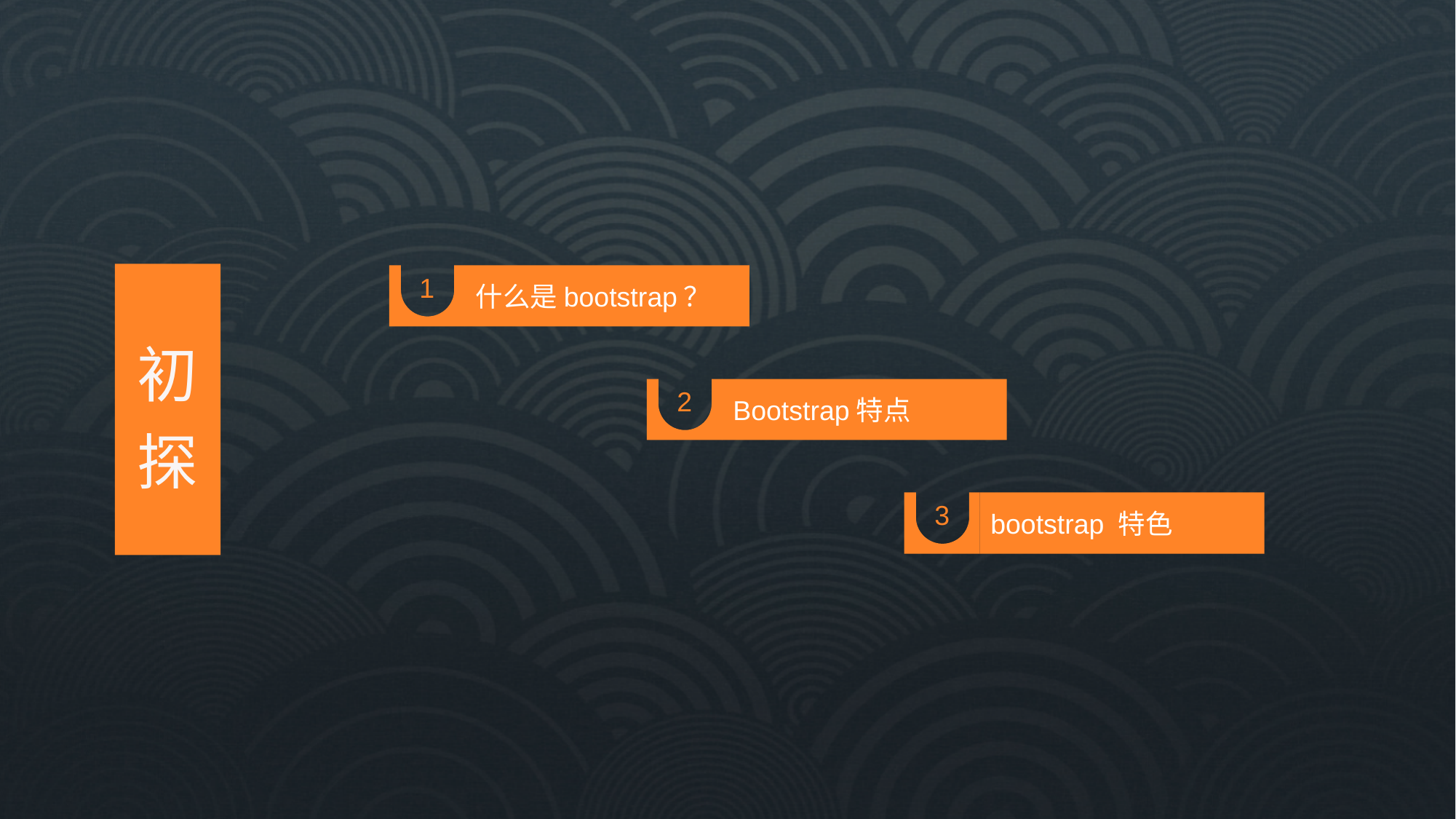

初探
1
什么是bootstrap？
2
Bootstrap特点
3
bootstrap 特色